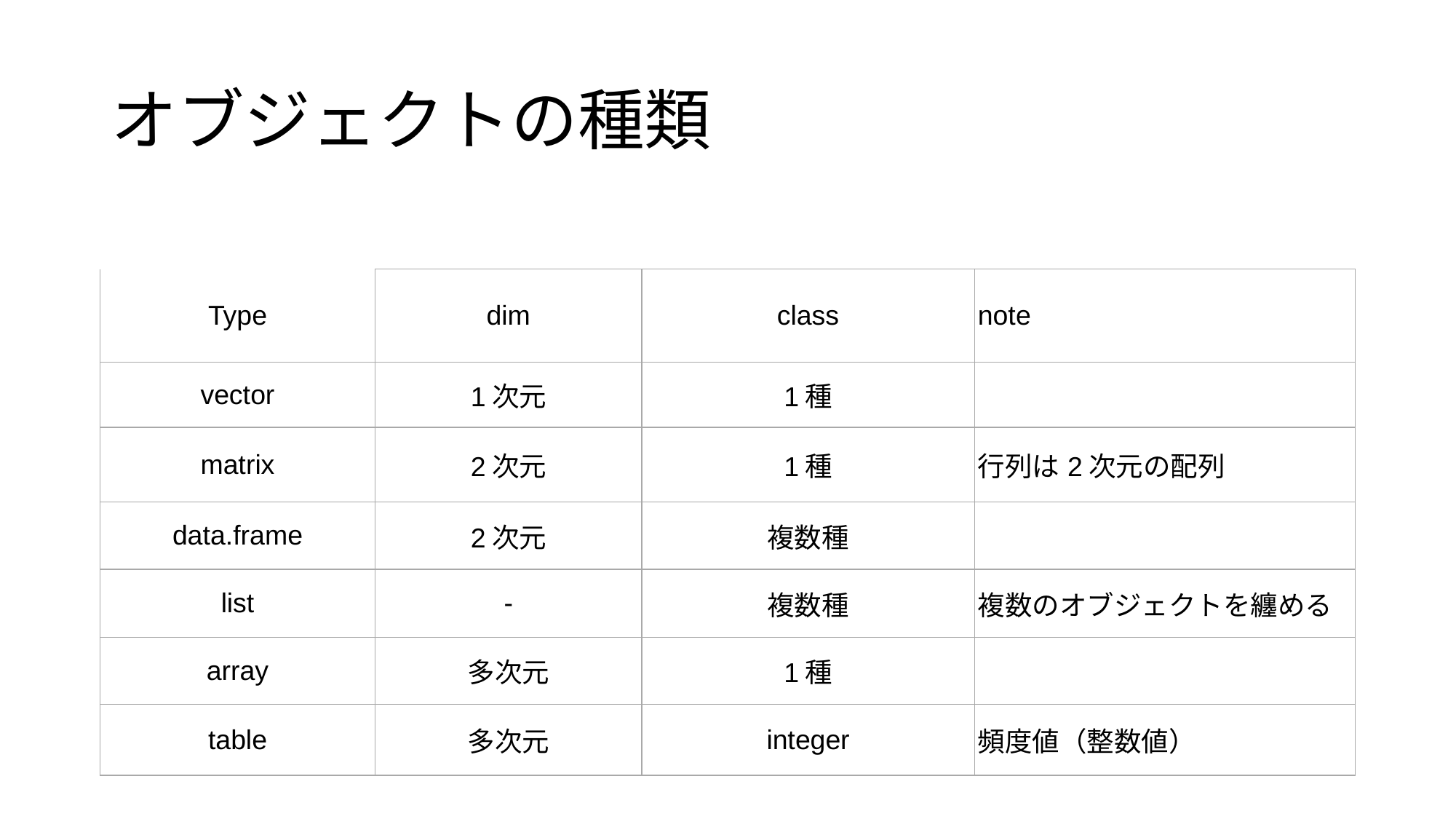

# オブジェクトの種類

| Type | dim | class | note |
| --- | --- | --- | --- |
| vector | 1次元 | 1種 |  |
| matrix | 2次元 | 1種 | 行列は2次元の配列 |
| data.frame | 2次元 | 複数種 |  |
| list | - | 複数種 | 複数のオブジェクトを纏める |
| array | 多次元 | 1種 |  |
| table | 多次元 | integer | 頻度値（整数値） |